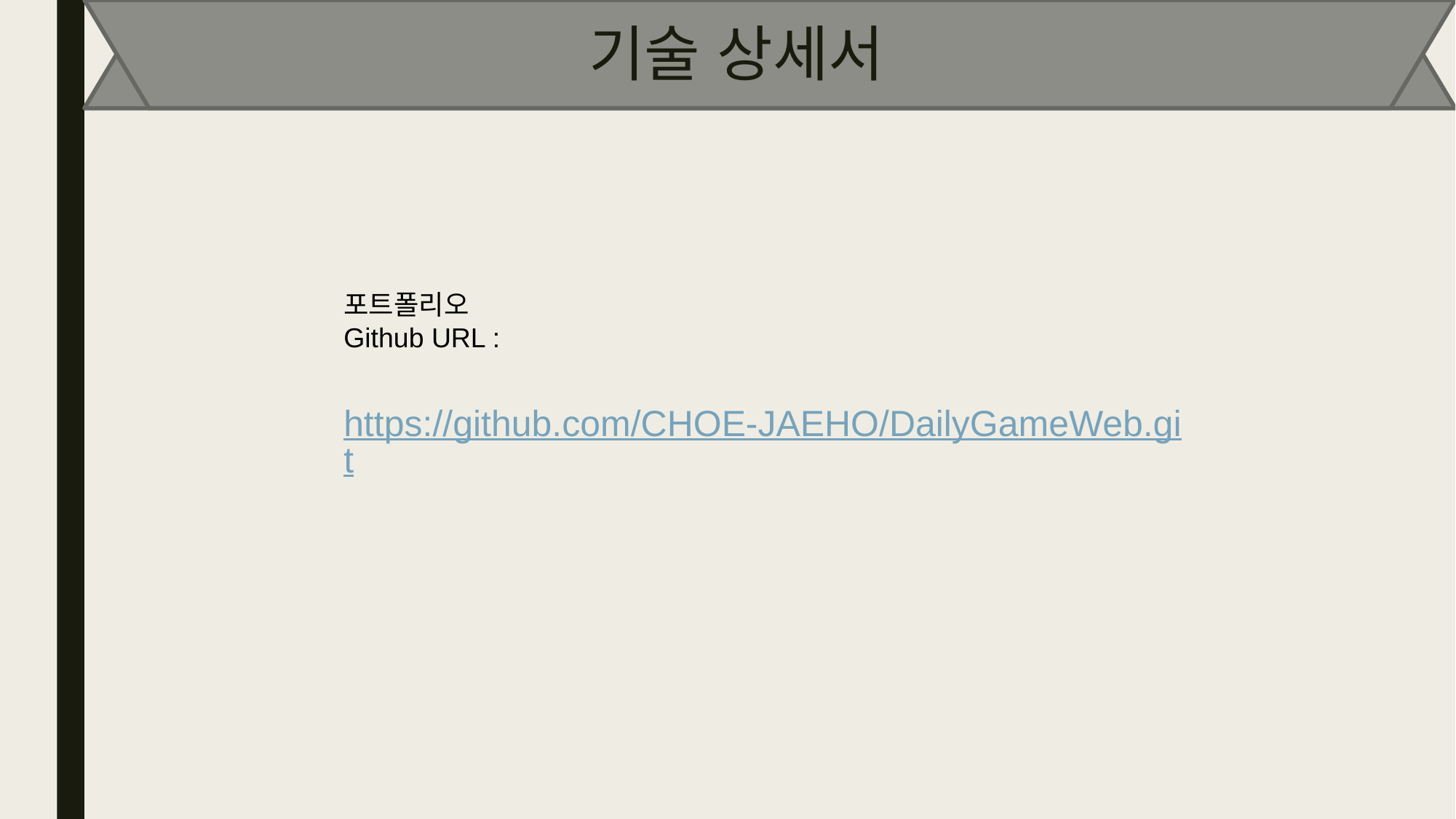

# 기술 상세서
포트폴리오
Github URL :
https://github.com/CHOE-JAEHO/DailyGameWeb.git